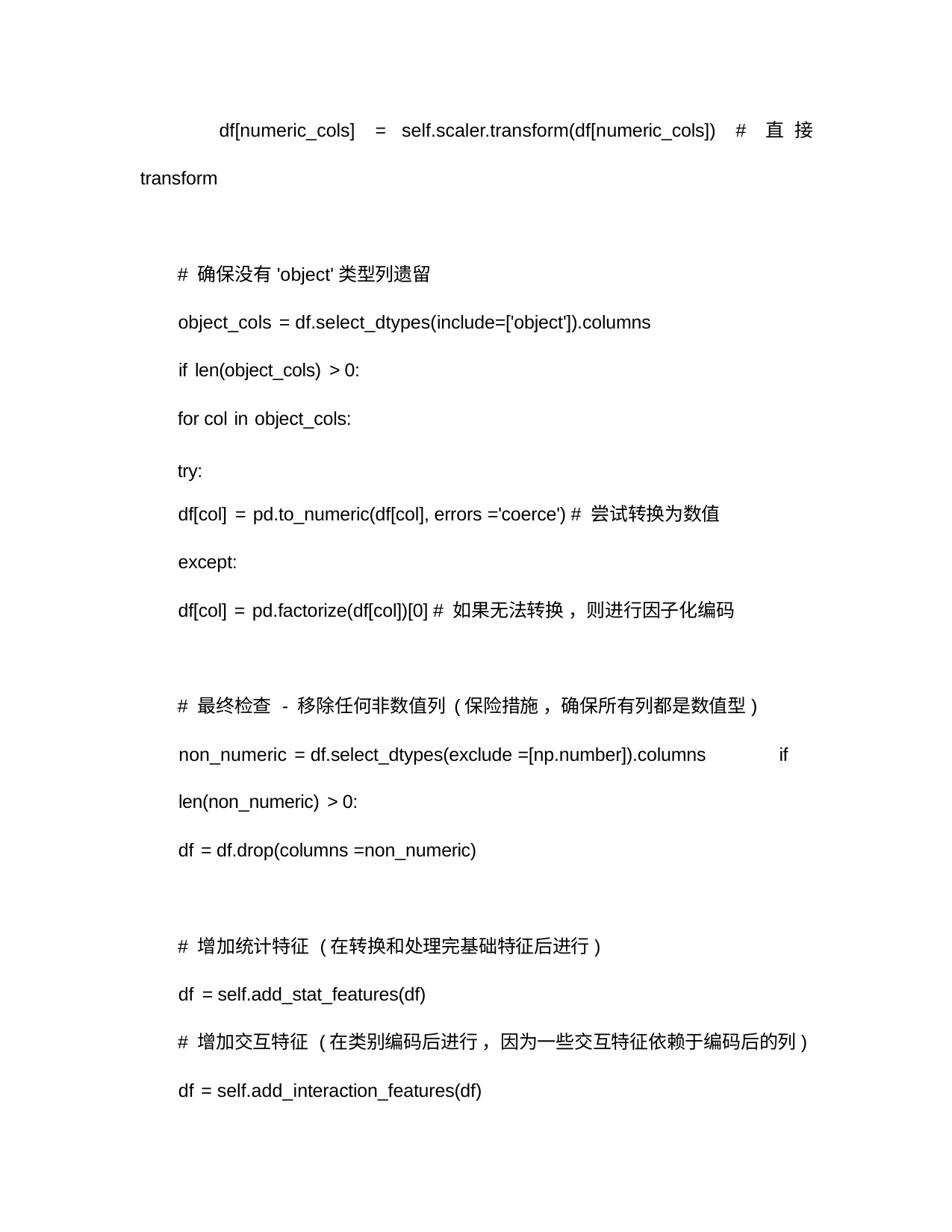

df[numeric_cols]   =   self.scaler.transform(df[numeric_cols])    #   直  接
transform

# 确保没有'object'类型列遗留
object_cols = df.select_dtypes(include=['object']).columns
if len(object_cols) > 0:
for col in object_cols:

try:
df[col] = pd.to_numeric(df[col], errors ='coerce') # 尝试转换为数值
except:
df[col] = pd.factorize(df[col])[0] # 如果无法转换 ，则进行因子化编码

# 最终检查 - 移除任何非数值列 (保险措施 ，确保所有列都是数值型)
non_numeric = df.select_dtypes(exclude =[np.number]).columns              if len(non_numeric) > 0:
df = df.drop(columns =non_numeric)

# 增加统计特征 (在转换和处理完基础特征后进行)
df = self.add_stat_features(df)
# 增加交互特征 (在类别编码后进行 ，因为一些交互特征依赖于编码后的列)

df = self.add_interaction_features(df)